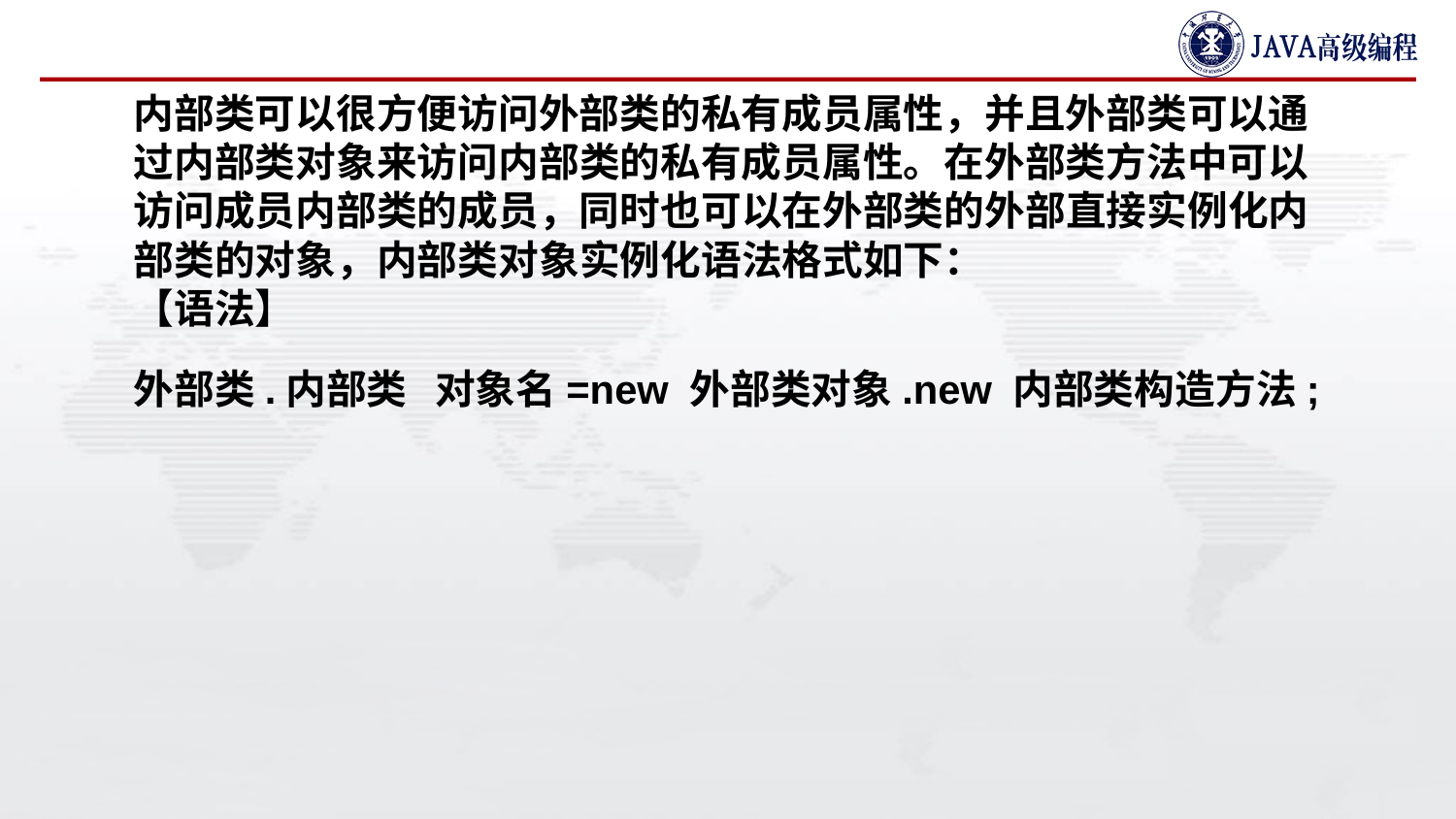

#
内部类可以很方便访问外部类的私有成员属性，并且外部类可以通过内部类对象来访问内部类的私有成员属性。在外部类方法中可以访问成员内部类的成员，同时也可以在外部类的外部直接实例化内部类的对象，内部类对象实例化语法格式如下：【语法】外部类.内部类   对象名=new 外部类对象.new 内部类构造方法;